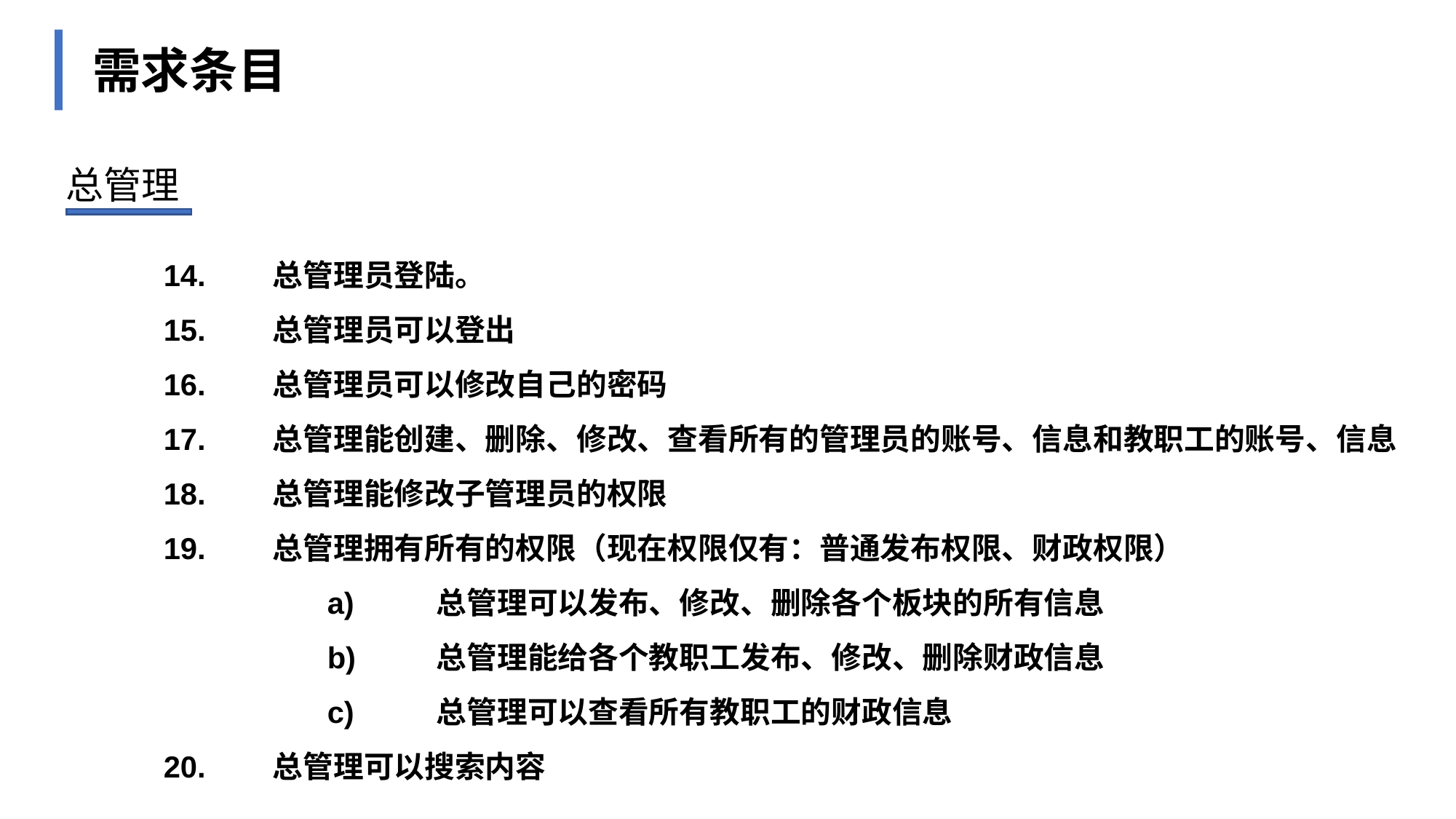

需求条目
总管理

14.	总管理员登陆。
15.	总管理员可以登出
16.	总管理员可以修改自己的密码
17.	总管理能创建、删除、修改、查看所有的管理员的账号、信息和教职工的账号、信息
18.	总管理能修改子管理员的权限
19.	总管理拥有所有的权限（现在权限仅有：普通发布权限、财政权限）
a)	总管理可以发布、修改、删除各个板块的所有信息
b)	总管理能给各个教职工发布、修改、删除财政信息
c)	总管理可以查看所有教职工的财政信息
20.	总管理可以搜索内容